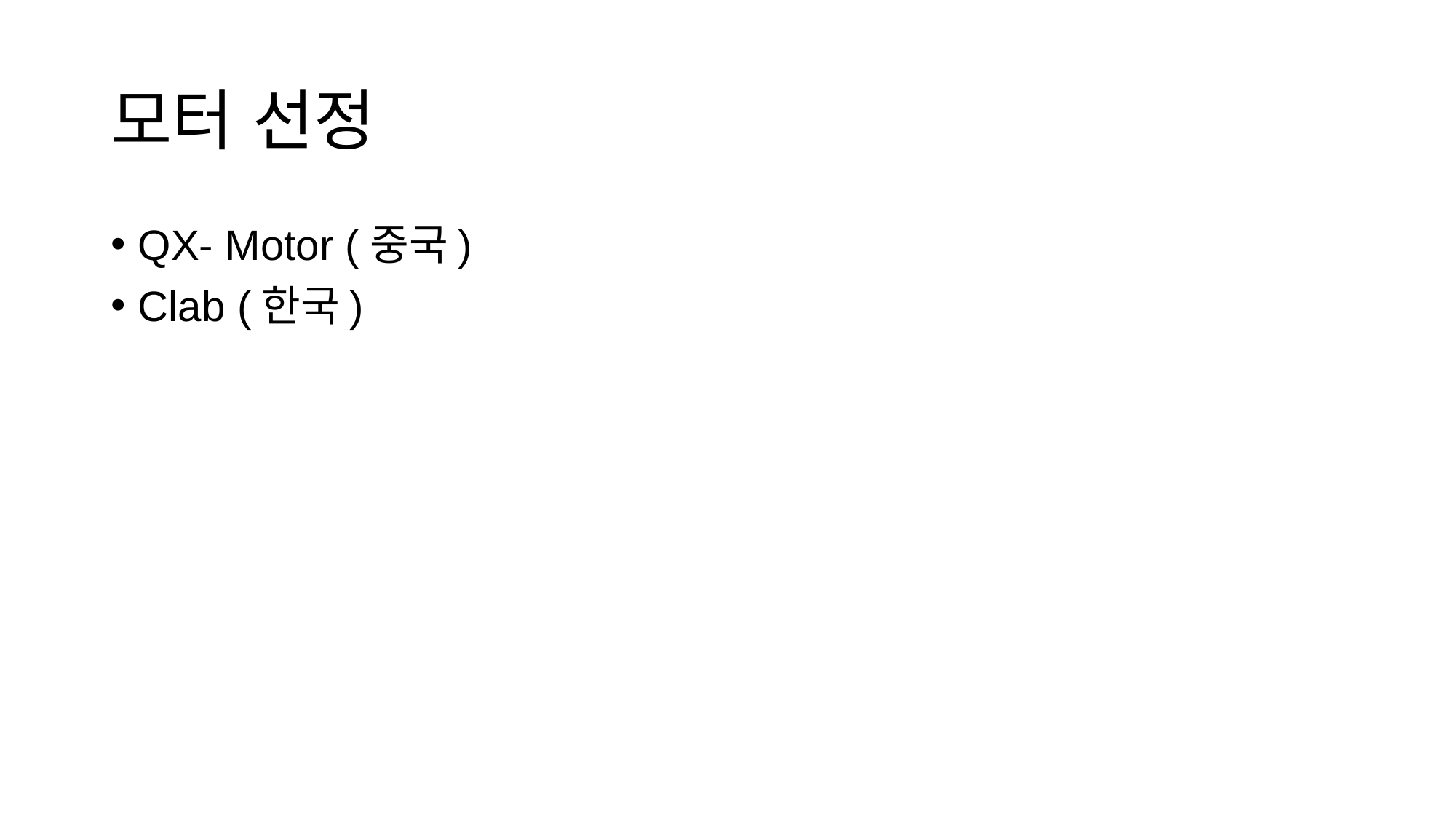

# 모터 선정
QX- Motor (중국)
Clab (한국)